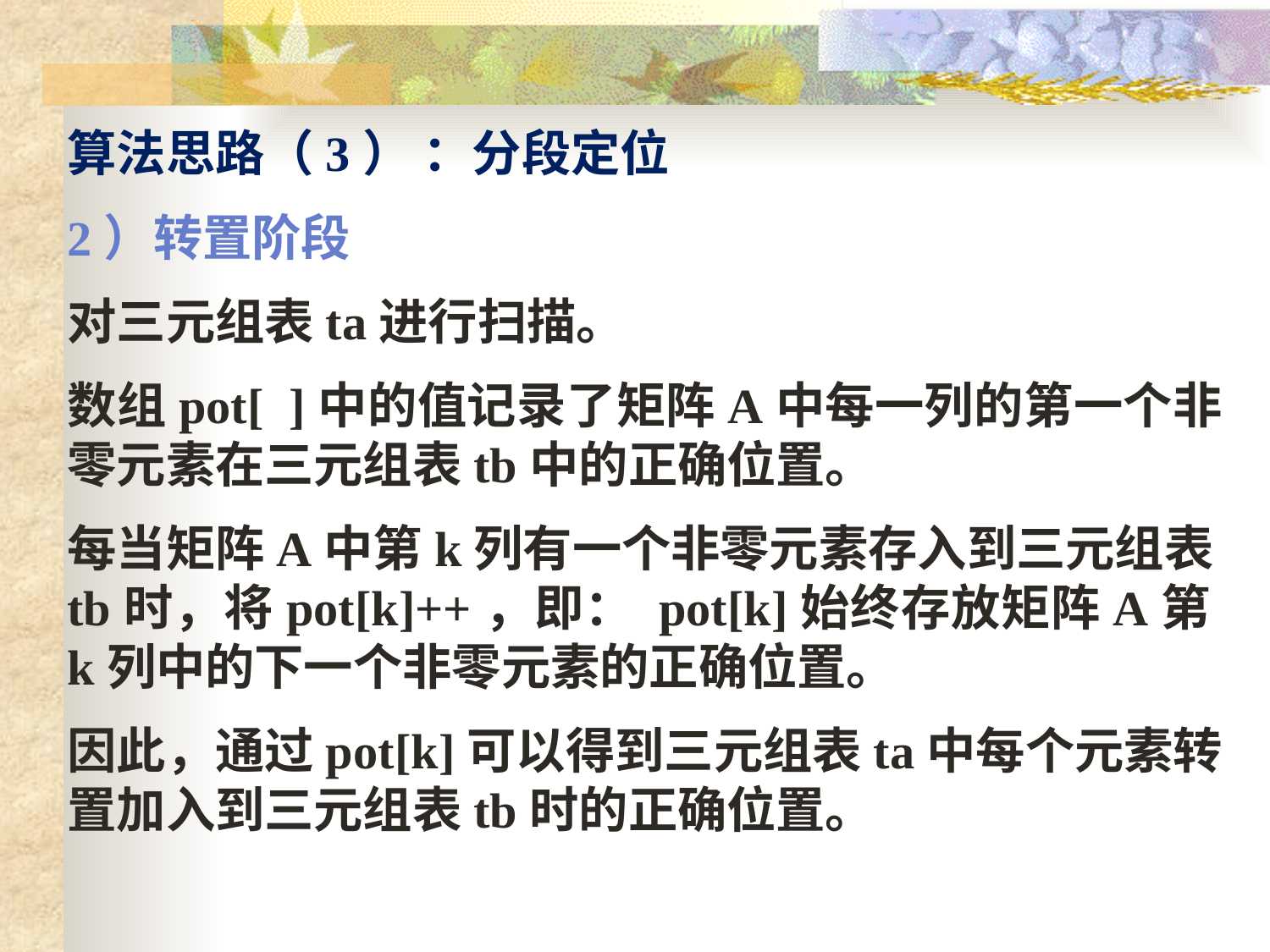

算法思路（3） ：分段定位
2）转置阶段
对三元组表ta进行扫描。
数组pot[  ]中的值记录了矩阵A中每一列的第一个非零元素在三元组表tb中的正确位置。
每当矩阵A中第k列有一个非零元素存入到三元组表tb时，将pot[k]++，即： pot[k]始终存放矩阵A第k列中的下一个非零元素的正确位置。
因此，通过pot[k]可以得到三元组表ta中每个元素转置加入到三元组表tb时的正确位置。